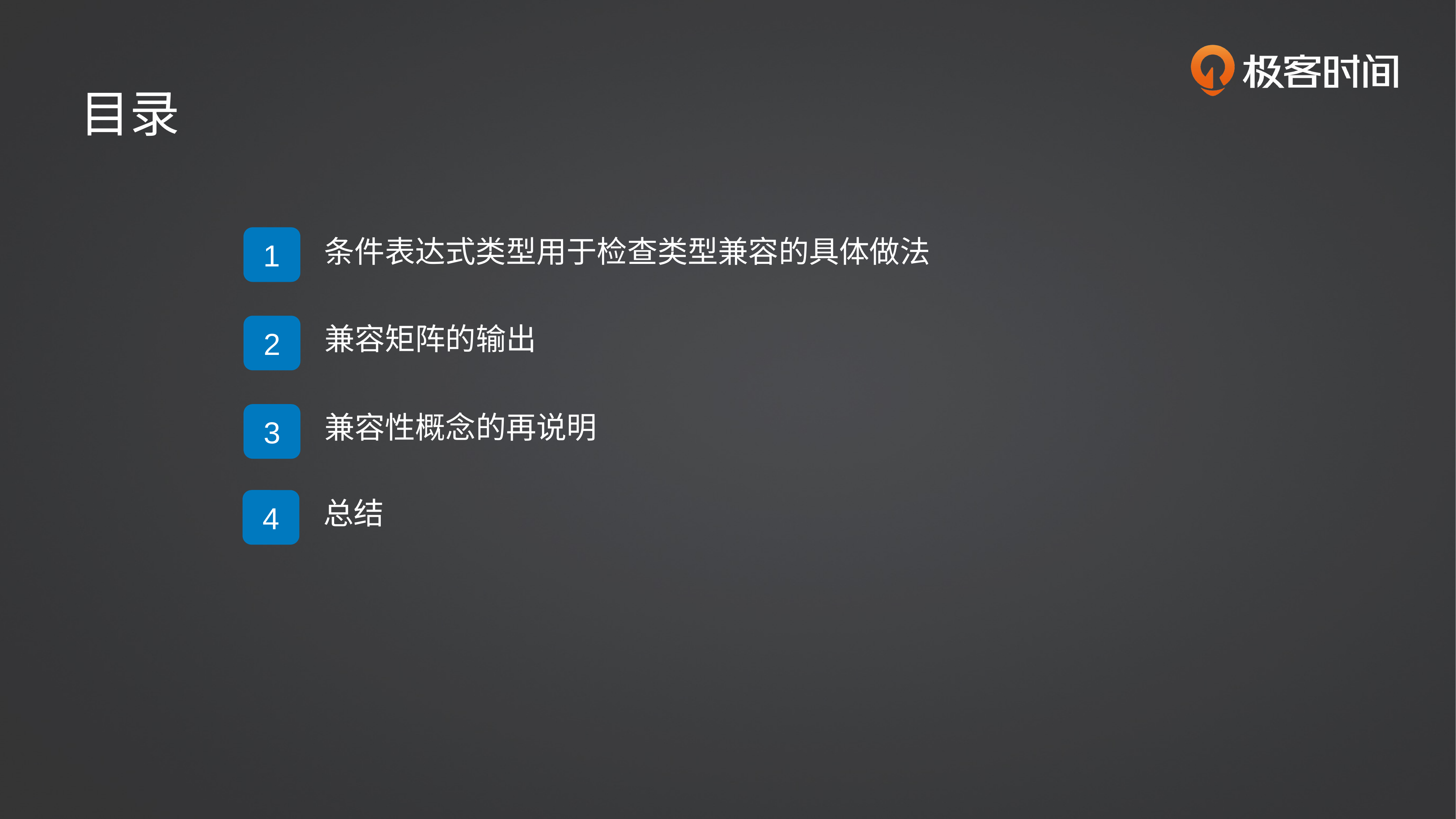

目录

1
条件表达式类型用于检查类型兼容的具体做法

2
兼容矩阵的输出

3
兼容性概念的再说明

4
总结